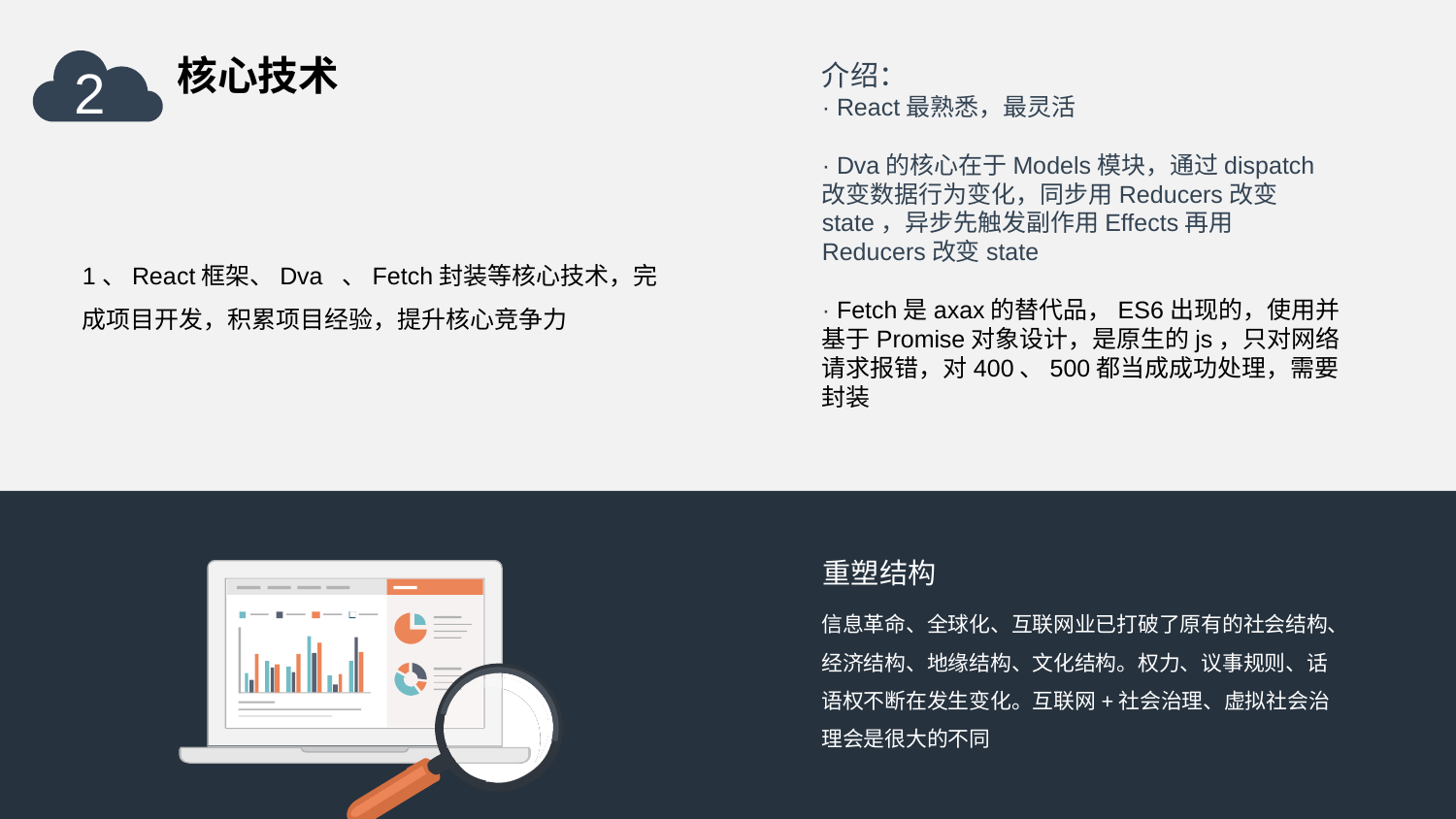

核心技术
2

介绍：
· React最熟悉，最灵活

· Dva的核心在于Models模块，通过dispatch改变数据行为变化，同步用Reducers改变state，异步先触发副作用Effects再用Reducers改变state

· Fetch是axax的替代品，ES6出现的，使用并基于Promise对象设计，是原生的js，只对网络请求报错，对400、500都当成成功处理，需要封装

1、React框架、Dva  、Fetch封装等核心技术，完成项目开发，积累项目经验，提升核心竞争力

重塑结构
信息革命、全球化、互联网业已打破了原有的社会结构、经济结构、地缘结构、文化结构。权力、议事规则、话语权不断在发生变化。互联网+社会治理、虚拟社会治理会是很大的不同